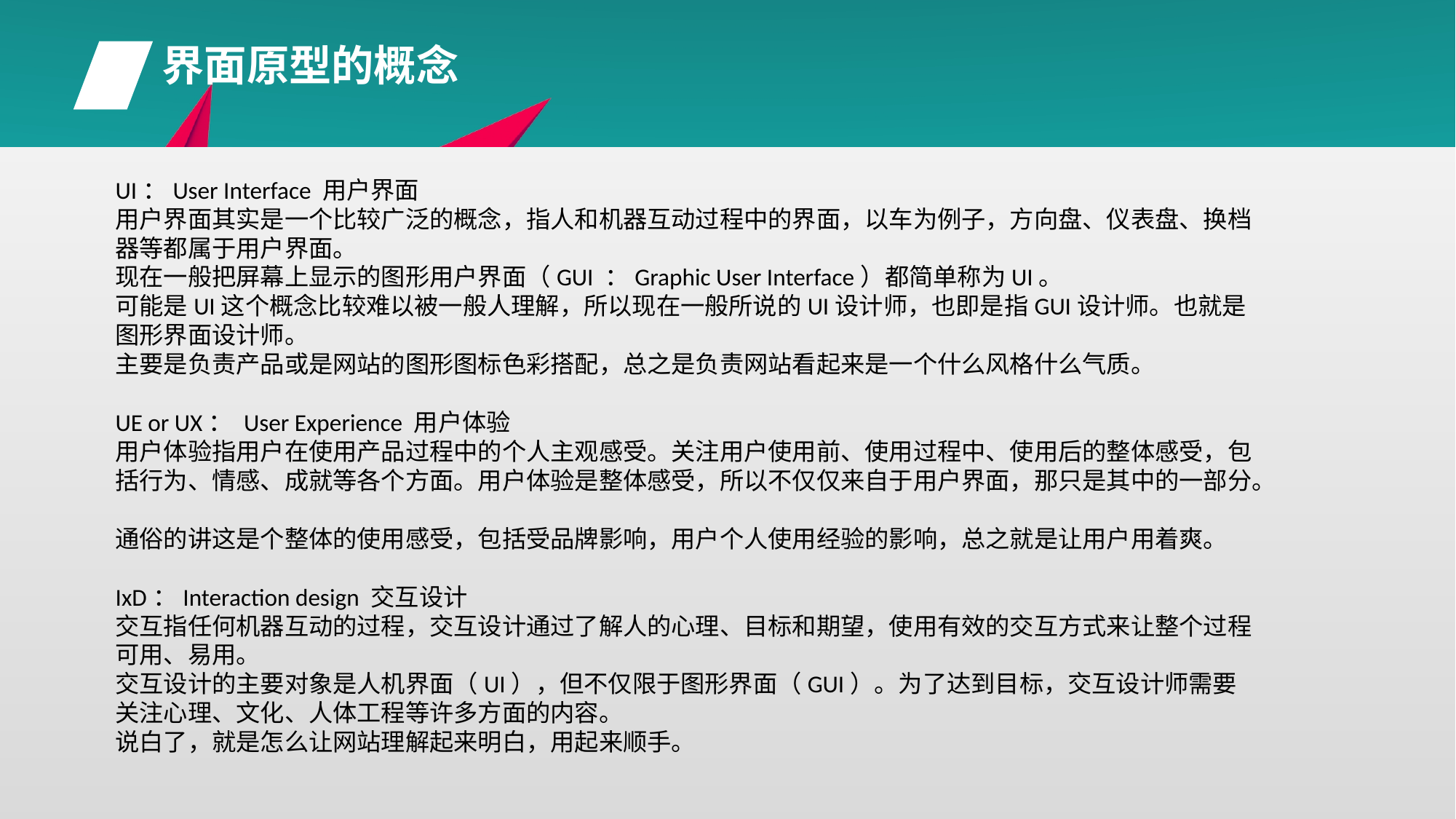

界面原型的概念

UI：User Interface 用户界面
用户界面其实是一个比较广泛的概念，指人和机器互动过程中的界面，以车为例子，方向盘、仪表盘、换档器等都属于用户界面。
现在一般把屏幕上显示的图形用户界面（GUI ：Graphic User Interface）都简单称为UI。
可能是UI这个概念比较难以被一般人理解，所以现在一般所说的UI设计师，也即是指GUI设计师。也就是图形界面设计师。
主要是负责产品或是网站的图形图标色彩搭配，总之是负责网站看起来是一个什么风格什么气质。
UE or UX： User Experience 用户体验
用户体验指用户在使用产品过程中的个人主观感受。关注用户使用前、使用过程中、使用后的整体感受，包括行为、情感、成就等各个方面。用户体验是整体感受，所以不仅仅来自于用户界面，那只是其中的一部分。
通俗的讲这是个整体的使用感受，包括受品牌影响，用户个人使用经验的影响，总之就是让用户用着爽。
IxD：Interaction design 交互设计
交互指任何机器互动的过程，交互设计通过了解人的心理、目标和期望，使用有效的交互方式来让整个过程可用、易用。
交互设计的主要对象是人机界面（UI），但不仅限于图形界面（GUI）。为了达到目标，交互设计师需要关注心理、文化、人体工程等许多方面的内容。
说白了，就是怎么让网站理解起来明白，用起来顺手。